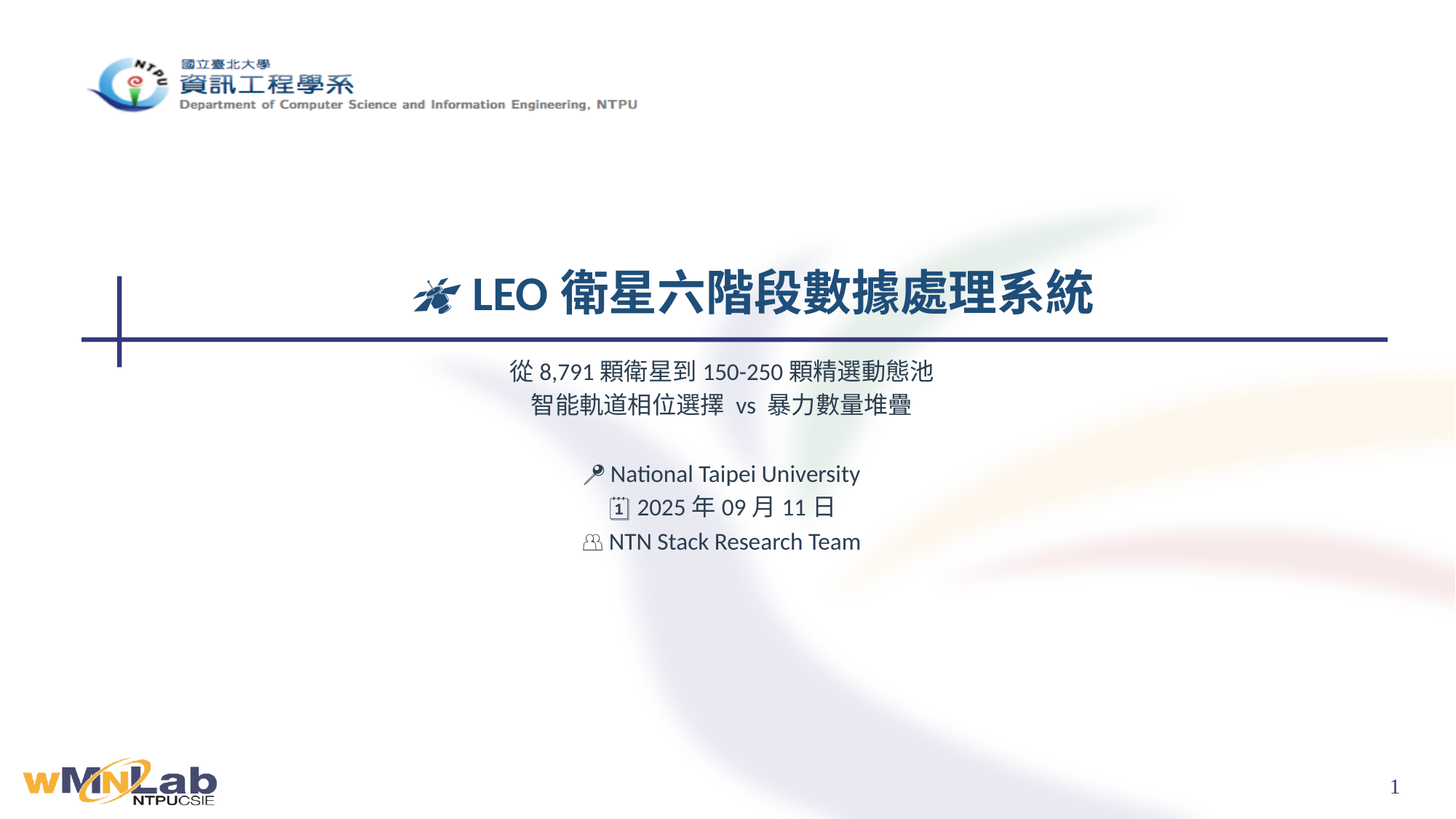

# 🛰️ LEO衛星六階段數據處理系統
從8,791顆衛星到150-250顆精選動態池
智能軌道相位選擇 vs 暴力數量堆疊

📍 National Taipei University
🗓️ 2025年09月11日
👥 NTN Stack Research Team